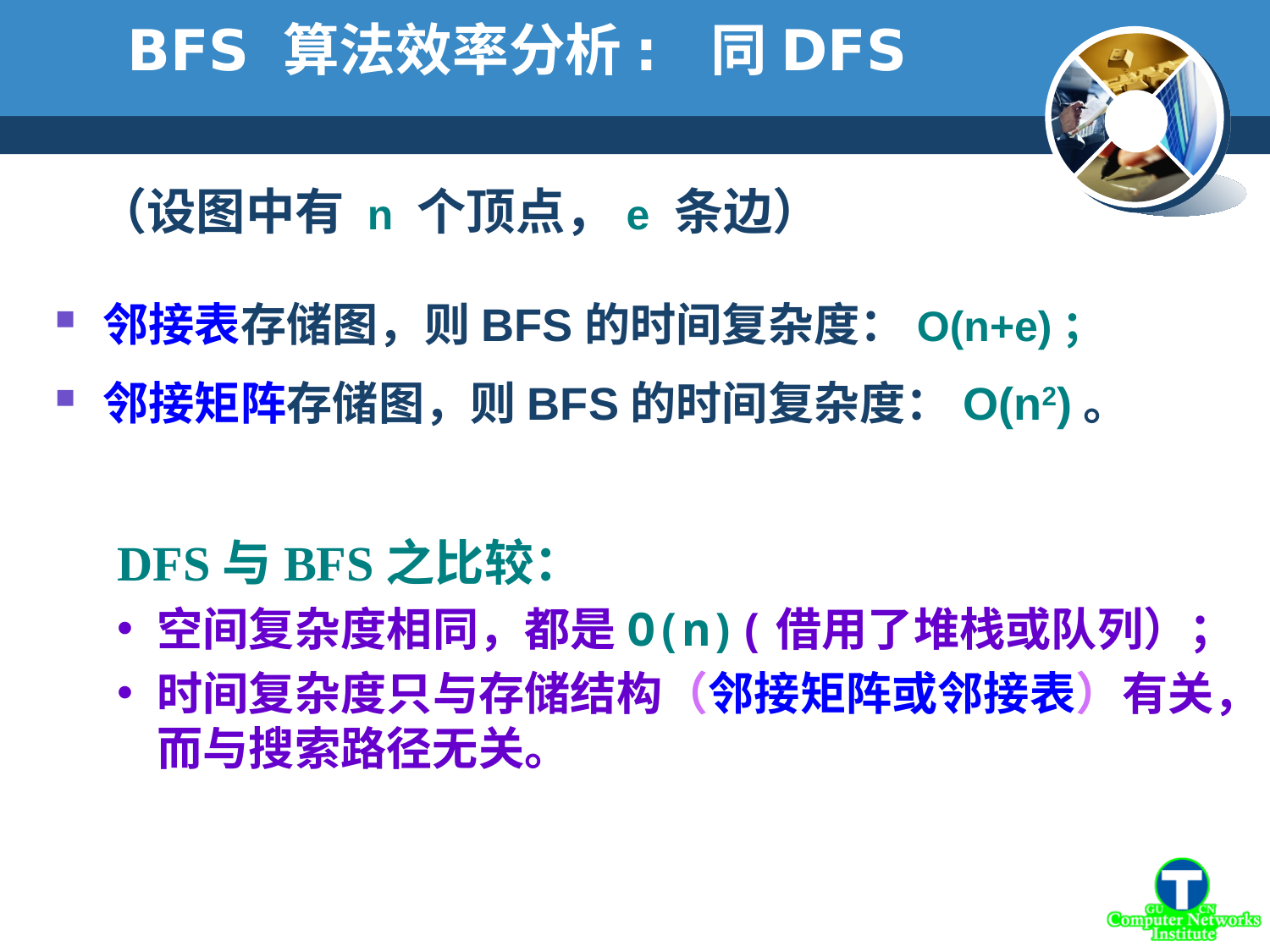

# BFS 算法效率分析:  同DFS
（设图中有 n 个顶点，e 条边）
邻接表存储图，则BFS的时间复杂度：O(n+e)；
邻接矩阵存储图，则BFS的时间复杂度：O(n2)。
DFS与BFS之比较：
空间复杂度相同，都是O(n)(借用了堆栈或队列）；
时间复杂度只与存储结构（邻接矩阵或邻接表）有关，而与搜索路径无关。
95